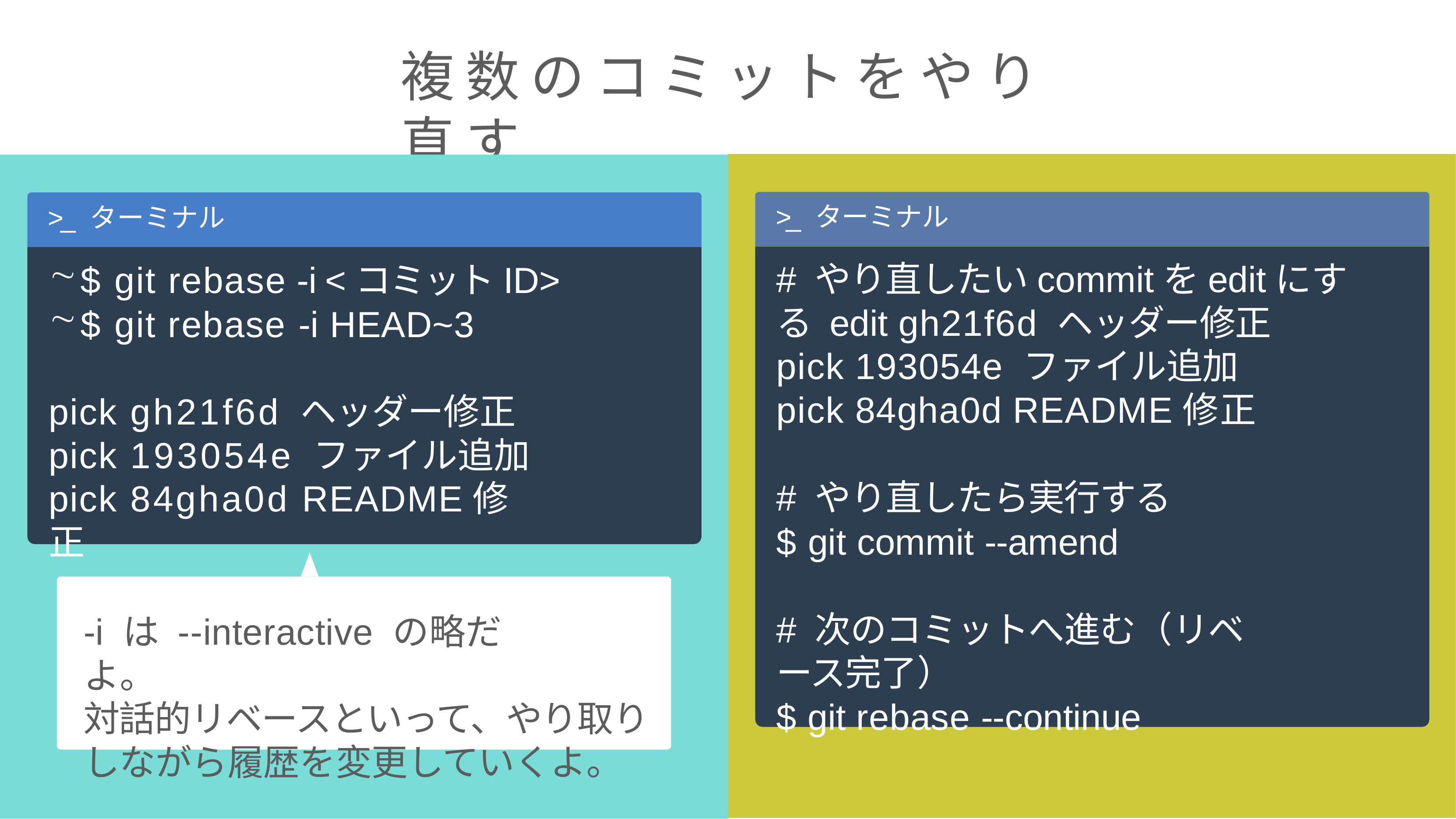

# 複数のコミットをやり直す

>_ ターミナル
# やり直したいcommitをeditにする edit gh21f6d ヘッダー修正
pick 193054e ファイル追加 pick 84gha0d README修正
# やり直したら実行する
$ git commit --amend
# 次のコミットへ進む（リベース完了）
$ git rebase --continue
>_ ターミナル
$ git rebase -i <コミットID>
$ git rebase -i HEAD~3
pick gh21f6d ヘッダー修正 pick 193054e ファイル追加 pick 84gha0d README修正

-i は --interactive の略だよ。
対話的リベースといって、やり取りしながら履歴を変更していくよ。